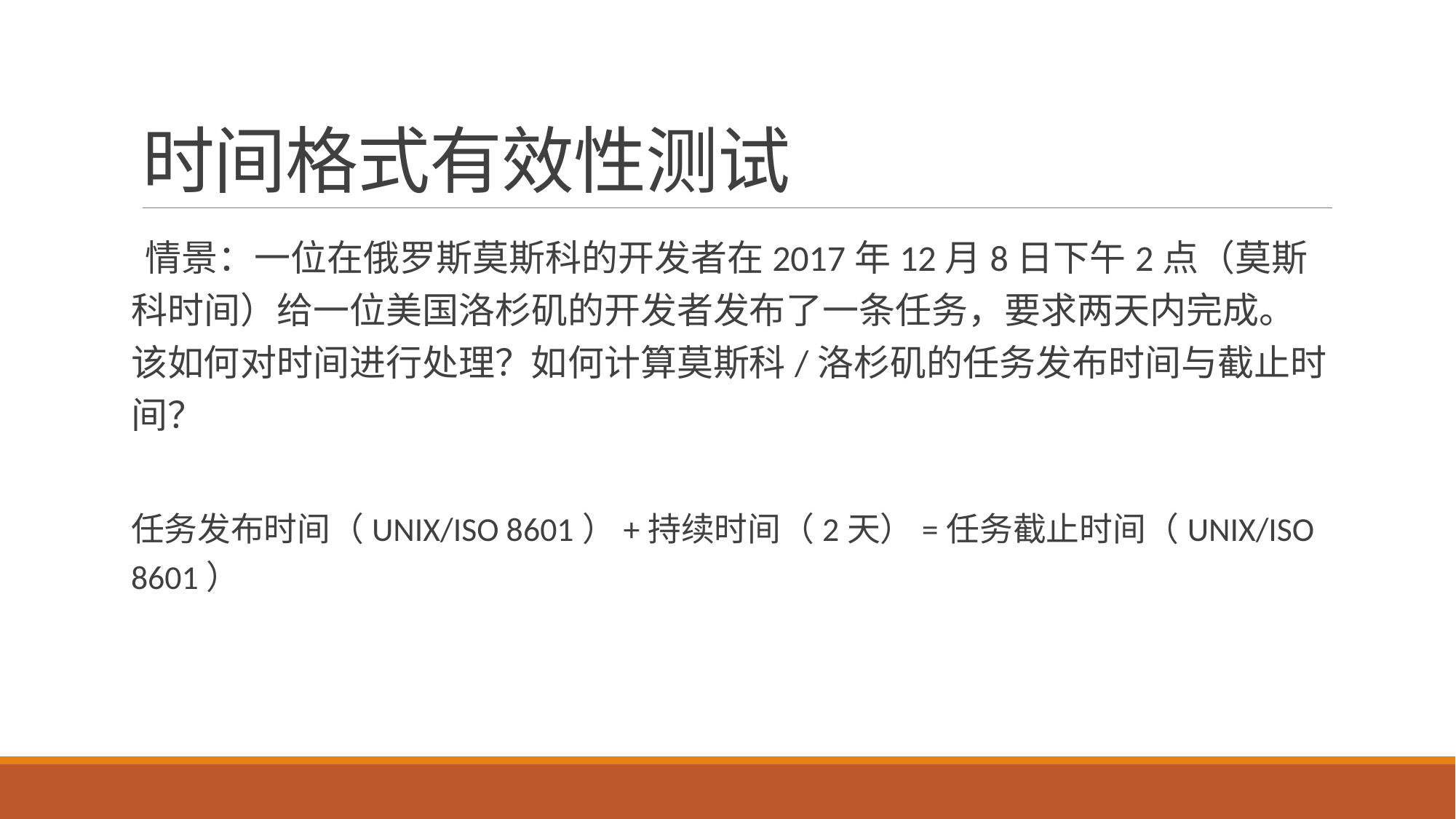

# 时间格式有效性测试
 情景：一位在俄罗斯莫斯科的开发者在2017年12月8日下午2点（莫斯科时间）给一位美国洛杉矶的开发者发布了一条任务，要求两天内完成。该如何对时间进行处理？如何计算莫斯科/洛杉矶的任务发布时间与截止时间？

任务发布时间（UNIX/ISO 8601）+持续时间（2天）=任务截止时间（UNIX/ISO 8601）